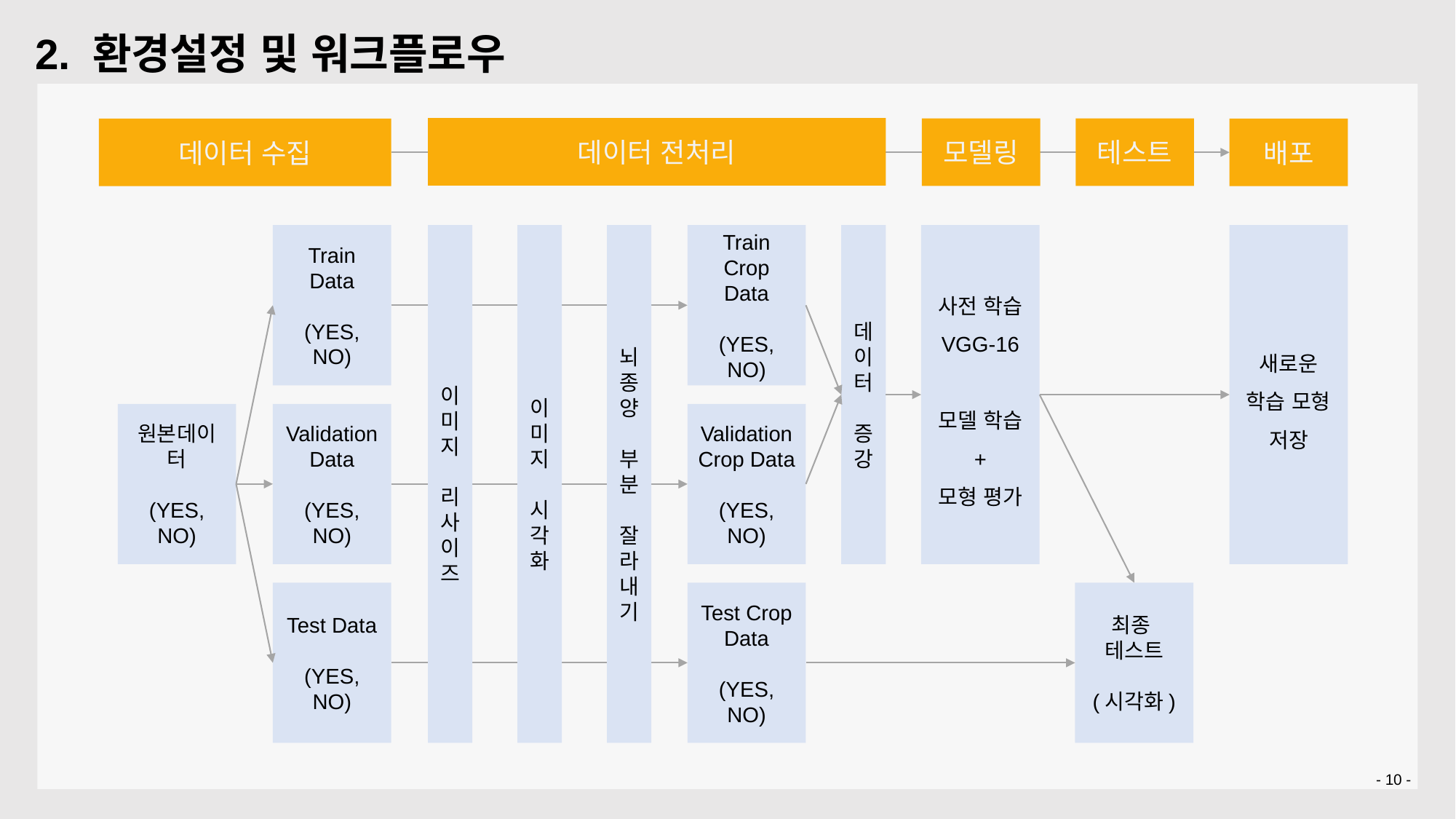

2. 환경설정 및 워크플로우
데이터 전처리
모델링
테스트
데이터 수집
배포
Train Crop
Data

(YES, NO)
Validation
Crop Data

(YES, NO)
Test Crop
Data

(YES, NO)
데이터

증강
Train Data

(YES, NO)
Validation
Data

(YES, NO)
Test Data

(YES, NO)
이
미
지

리
사
이
즈
이
미
지

시
각화
뇌
종양

부분

잘라내기
사전 학습
VGG-16

모델 학습
+
모형 평가
새로운
학습 모형
저장
원본데이터

(YES, NO)
최종
테스트

(시각화)
- 10 -